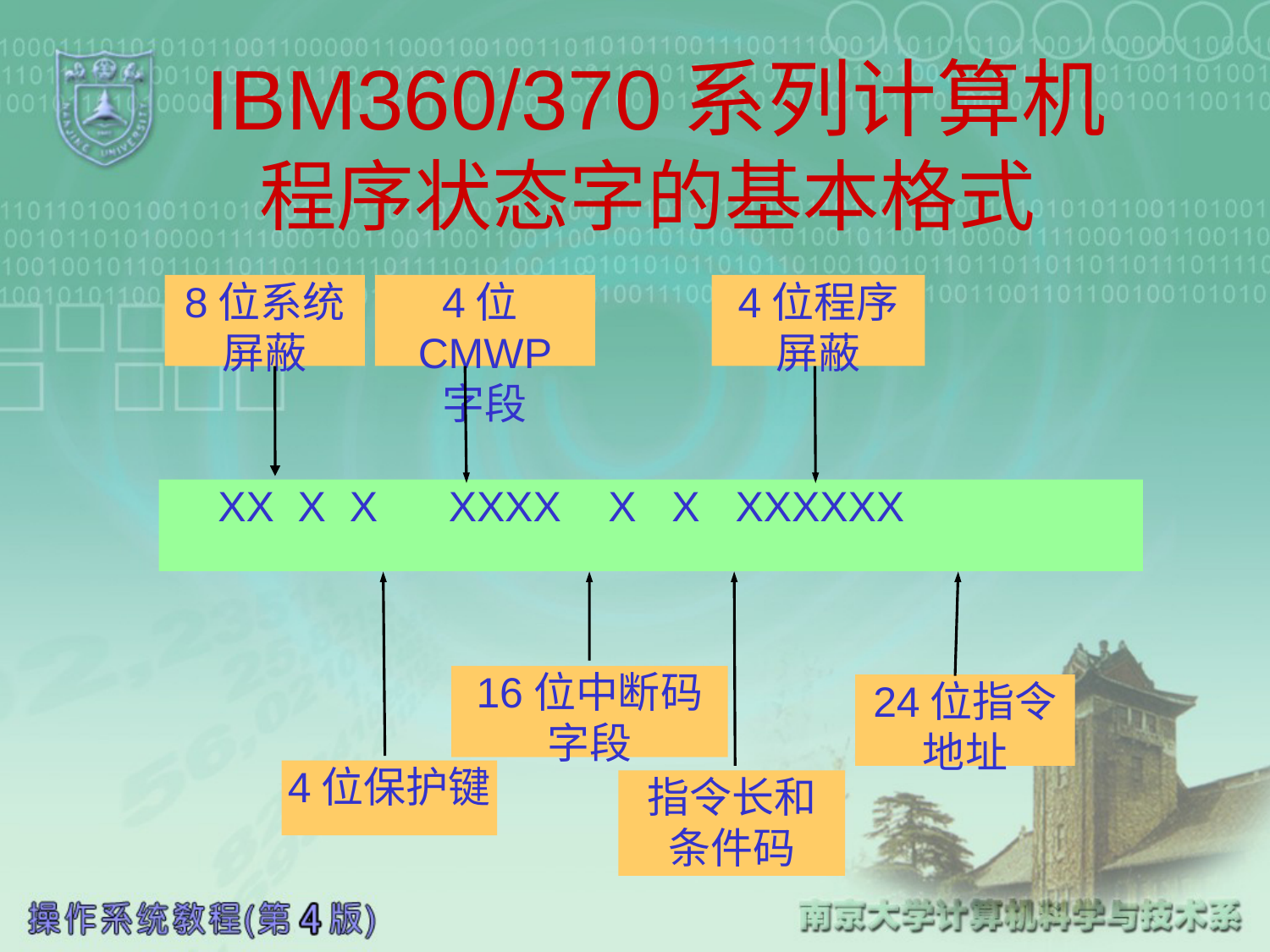

IBM360/370系列计算机
程序状态字的基本格式

8位系统
屏蔽
4位CMWP
字段
4位程序
屏蔽

     XX  X  X      XXXX    X   X   XXXXXX

16位中断码
字段
24位指令
地址
4位保护键
指令长和
条件码